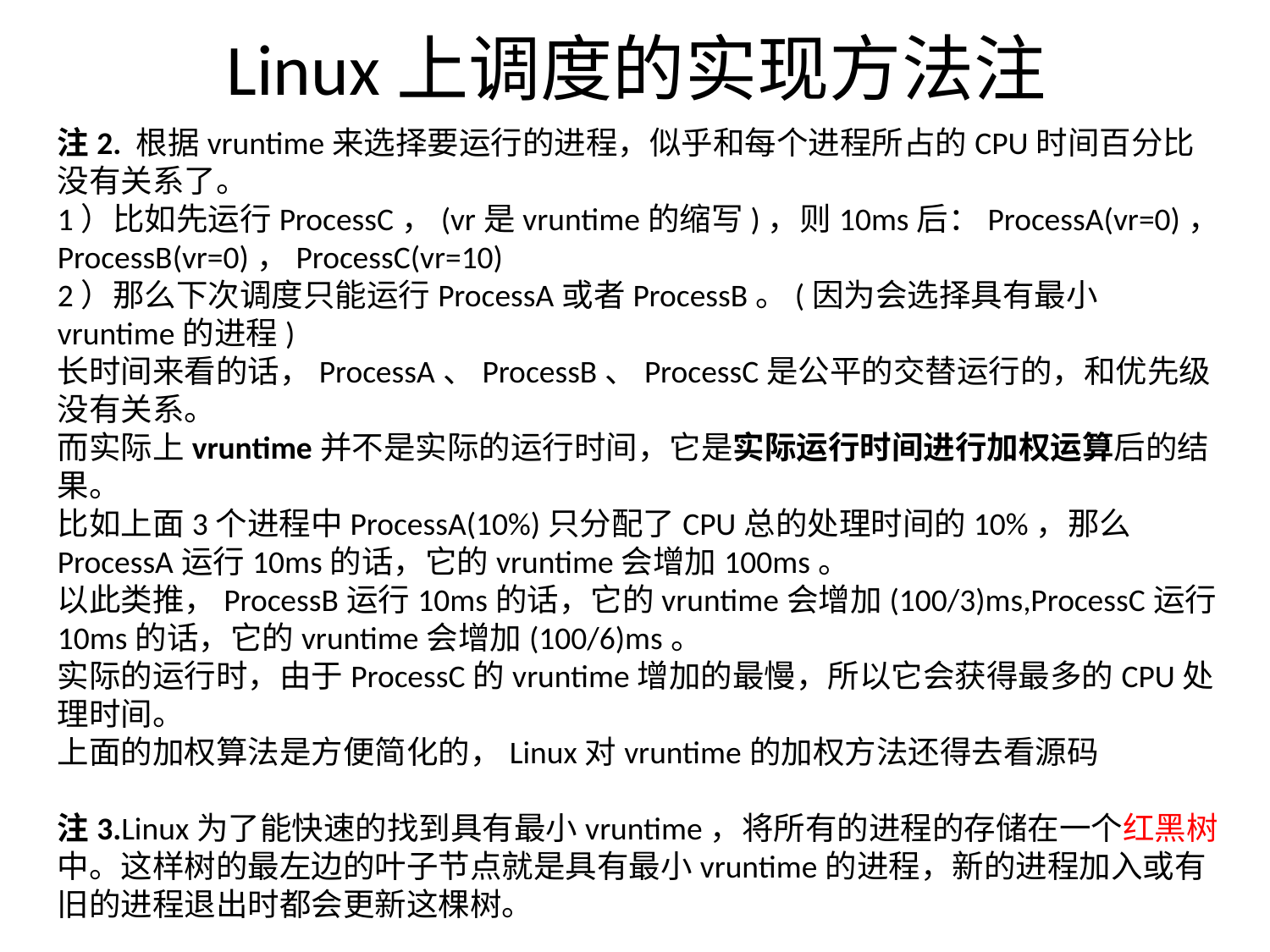

# Linux上调度的实现方法注
注2. 根据vruntime来选择要运行的进程，似乎和每个进程所占的CPU时间百分比没有关系了。
1）比如先运行ProcessC，(vr是vruntime的缩写)，则10ms后：ProcessA(vr=0)，ProcessB(vr=0)，ProcessC(vr=10)
2）那么下次调度只能运行ProcessA或者ProcessB。(因为会选择具有最小vruntime的进程)
长时间来看的话，ProcessA、ProcessB、ProcessC是公平的交替运行的，和优先级没有关系。
而实际上vruntime并不是实际的运行时间，它是实际运行时间进行加权运算后的结果。
比如上面3个进程中ProcessA(10%)只分配了CPU总的处理时间的10%，那么ProcessA运行10ms的话，它的vruntime会增加100ms。
以此类推，ProcessB运行10ms的话，它的vruntime会增加(100/3)ms,ProcessC运行10ms的话，它的vruntime会增加(100/6)ms。
实际的运行时，由于ProcessC的vruntime增加的最慢，所以它会获得最多的CPU处理时间。
上面的加权算法是方便简化的，Linux对vruntime的加权方法还得去看源码

注3.Linux为了能快速的找到具有最小vruntime，将所有的进程的存储在一个红黑树中。这样树的最左边的叶子节点就是具有最小vruntime的进程，新的进程加入或有旧的进程退出时都会更新这棵树。